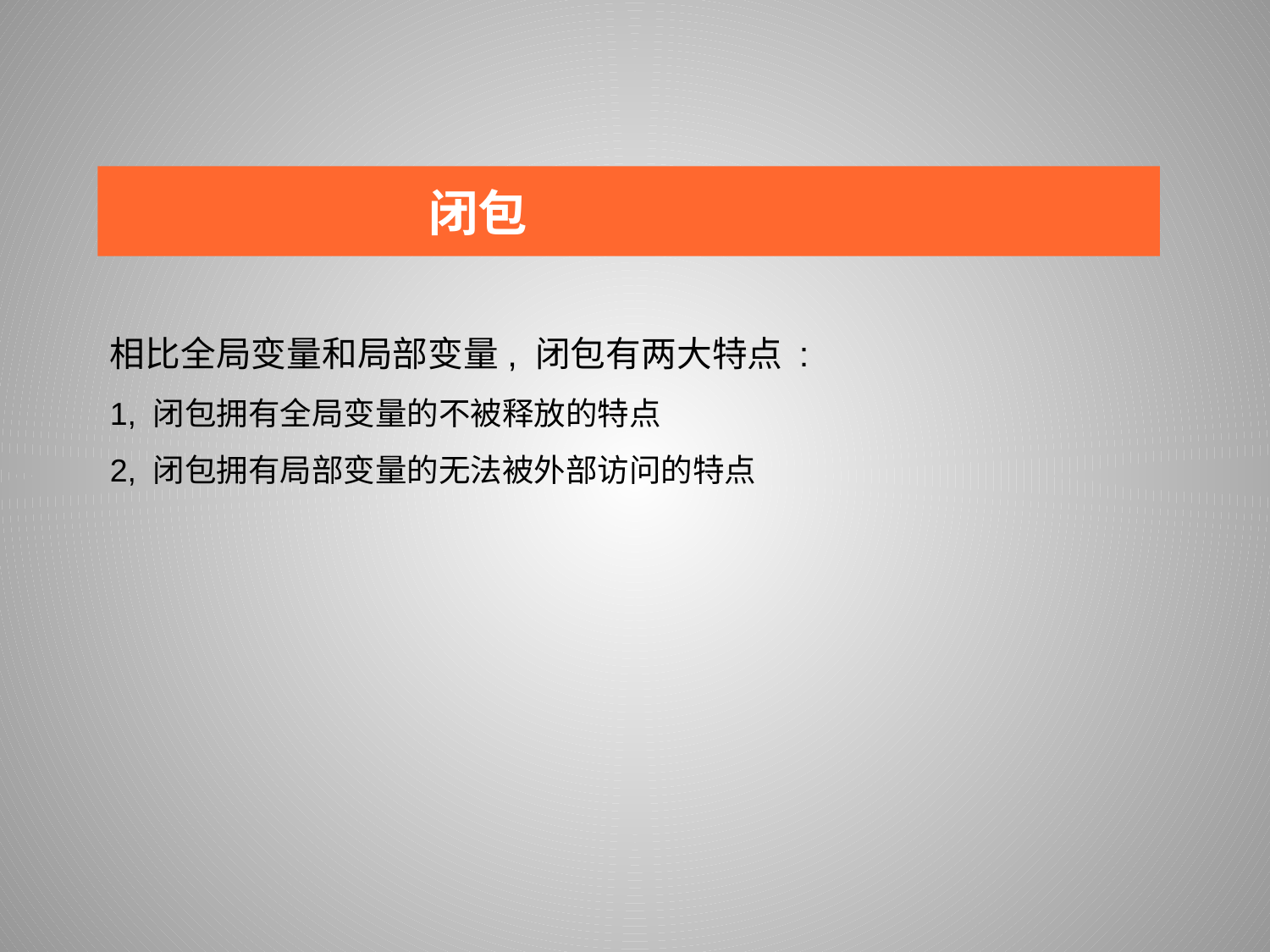

闭包
相比全局变量和局部变量, 闭包有两大特点 :
1, 闭包拥有全局变量的不被释放的特点
2, 闭包拥有局部变量的无法被外部访问的特点